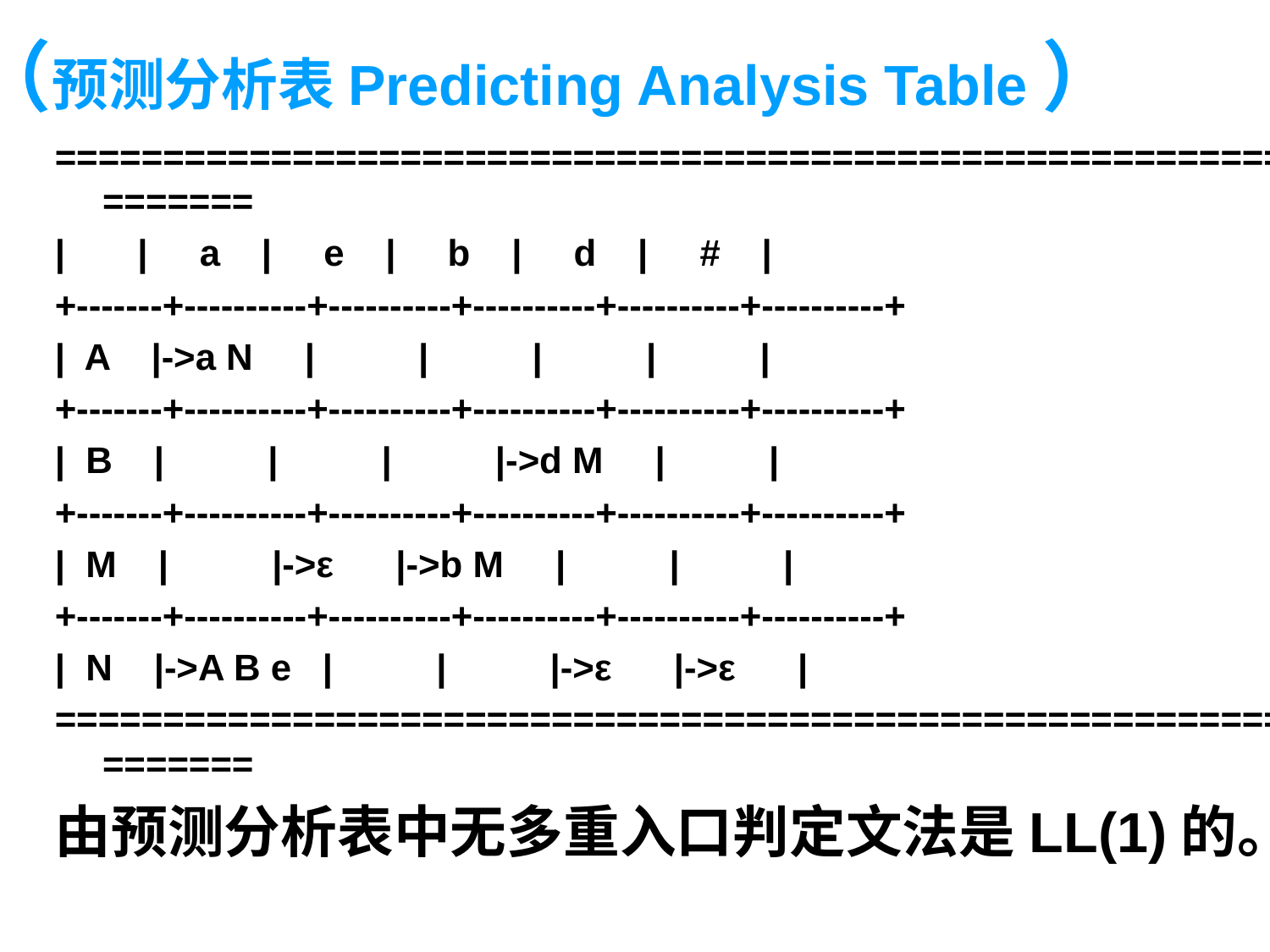

# （预测分析表Predicting Analysis Table）
================================================================
|       |     a    |     e    |     b    |     d    |     #    |
+-------+----------+----------+----------+----------+----------+
|  A    |->a N     |          |          |          |          |
+-------+----------+----------+----------+----------+----------+
|  B    |          |          |          |->d M     |          |
+-------+----------+----------+----------+----------+----------+
|  M    |          |->ε      |->b M     |          |          |
+-------+----------+----------+----------+----------+----------+
|  N    |->A B e   |          |          |->ε      |->ε      |
================================================================
由预测分析表中无多重入口判定文法是LL(1)的。